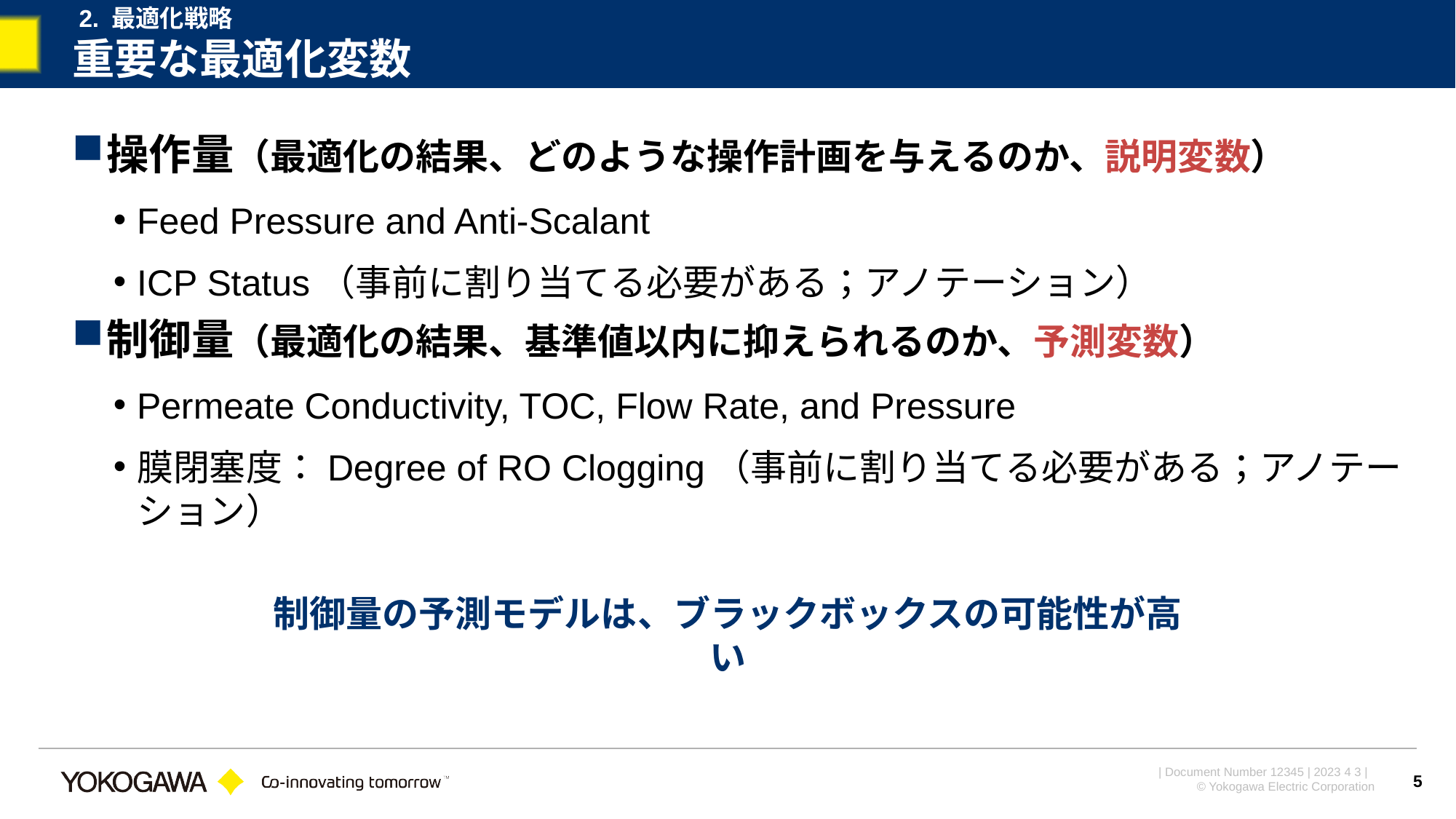

2. 最適化戦略
# 重要な最適化変数
操作量（最適化の結果、どのような操作計画を与えるのか、説明変数）
Feed Pressure and Anti-Scalant
ICP Status（事前に割り当てる必要がある；アノテーション）
制御量（最適化の結果、基準値以内に抑えられるのか、予測変数）
Permeate Conductivity, TOC, Flow Rate, and Pressure
膜閉塞度：Degree of RO Clogging（事前に割り当てる必要がある；アノテーション）
制御量の予測モデルは、ブラックボックスの可能性が高い
5